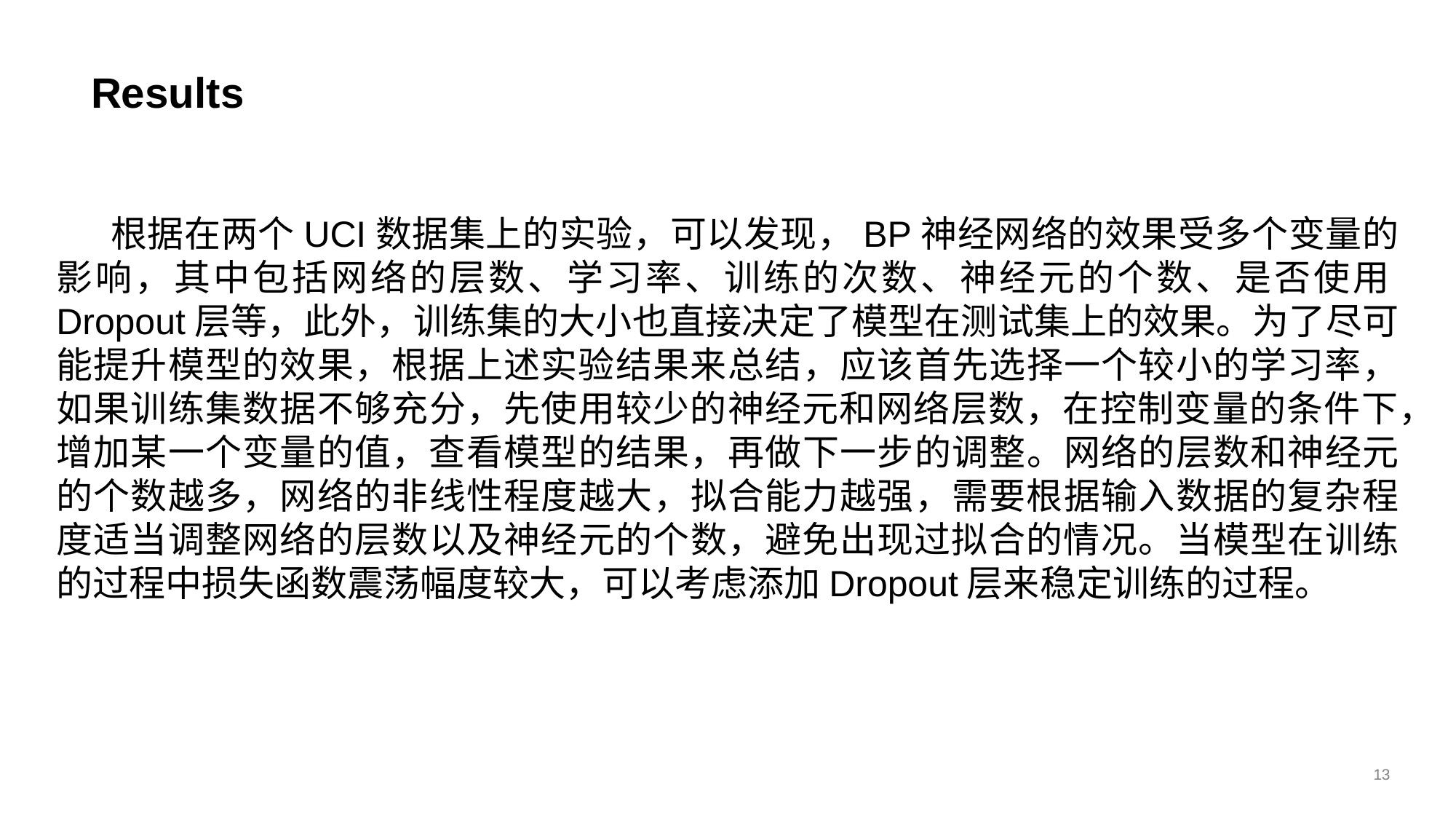

# Results
根据在两个UCI数据集上的实验，可以发现，BP神经网络的效果受多个变量的影响，其中包括网络的层数、学习率、训练的次数、神经元的个数、是否使用Dropout层等，此外，训练集的大小也直接决定了模型在测试集上的效果。为了尽可能提升模型的效果，根据上述实验结果来总结，应该首先选择一个较小的学习率，如果训练集数据不够充分，先使用较少的神经元和网络层数，在控制变量的条件下，增加某一个变量的值，查看模型的结果，再做下一步的调整。网络的层数和神经元的个数越多，网络的非线性程度越大，拟合能力越强，需要根据输入数据的复杂程度适当调整网络的层数以及神经元的个数，避免出现过拟合的情况。当模型在训练的过程中损失函数震荡幅度较大，可以考虑添加Dropout层来稳定训练的过程。
13